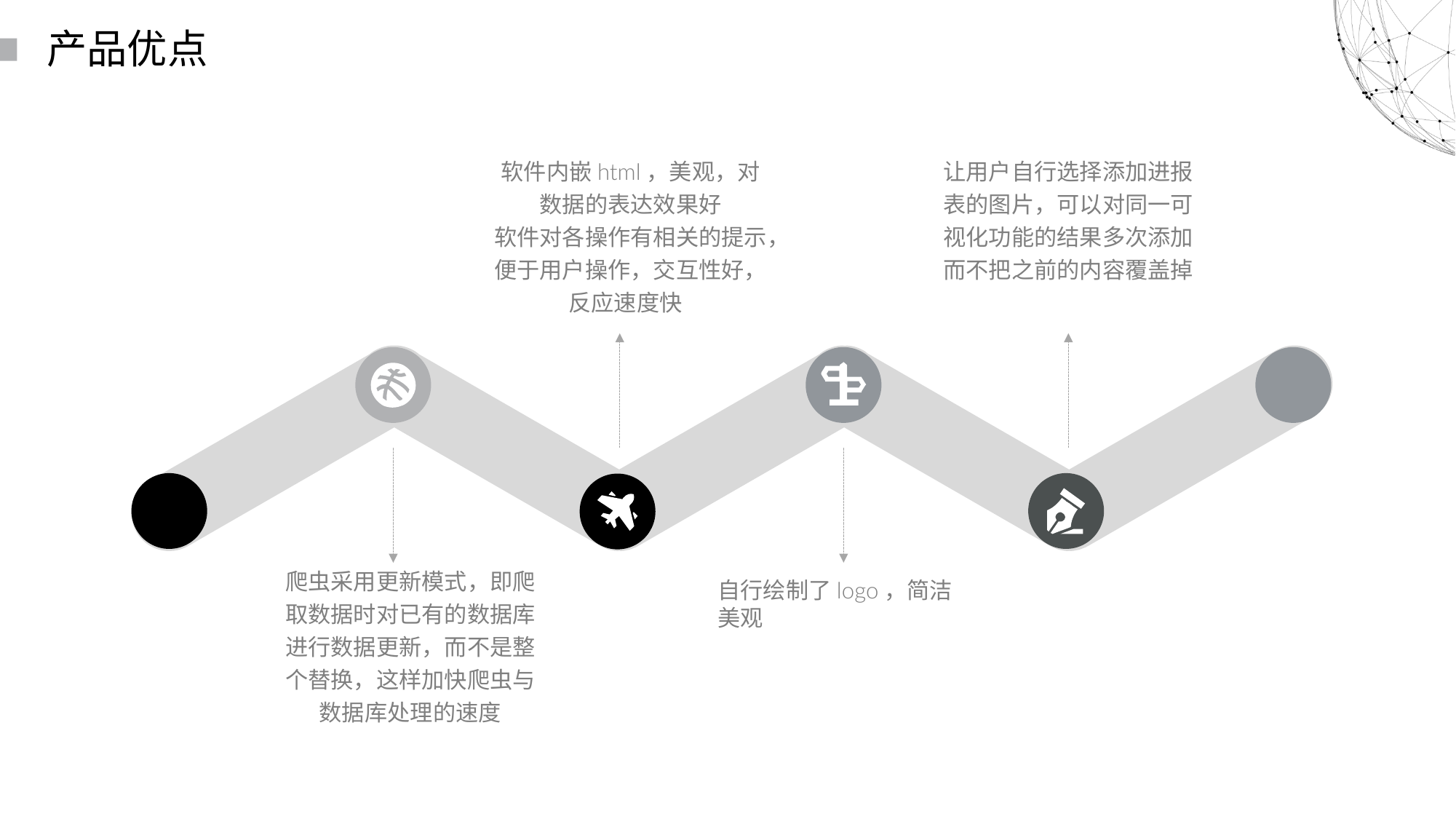

读书派booklist免费出品
禁止任何二次分享、售卖
本人法律专业，请勿以身试法
读书派booklist免费出品
这部分内容不影响PPT播放
尊重原创，请勿以身试法，二次分享或倒卖

产品优点

软件内嵌html，美观，对数据的表达效果好
软件对各操作有相关的提示，便于用户操作，交互性好，反应速度快

让用户自行选择添加进报表的图片，可以对同一可视化功能的结果多次添加而不把之前的内容覆盖掉

爬虫采用更新模式，即爬取数据时对已有的数据库进行数据更新，而不是整个替换，这样加快爬虫与数据库处理的速度

自行绘制了logo，简洁美观

读书派booklist免费出品
禁止任何二次分享、售卖
本人法律专业，请勿以身试法
读书派booklist免费出品
这部分内容不影响PPT播放
尊重原创，请勿以身试法，二次分享或倒卖